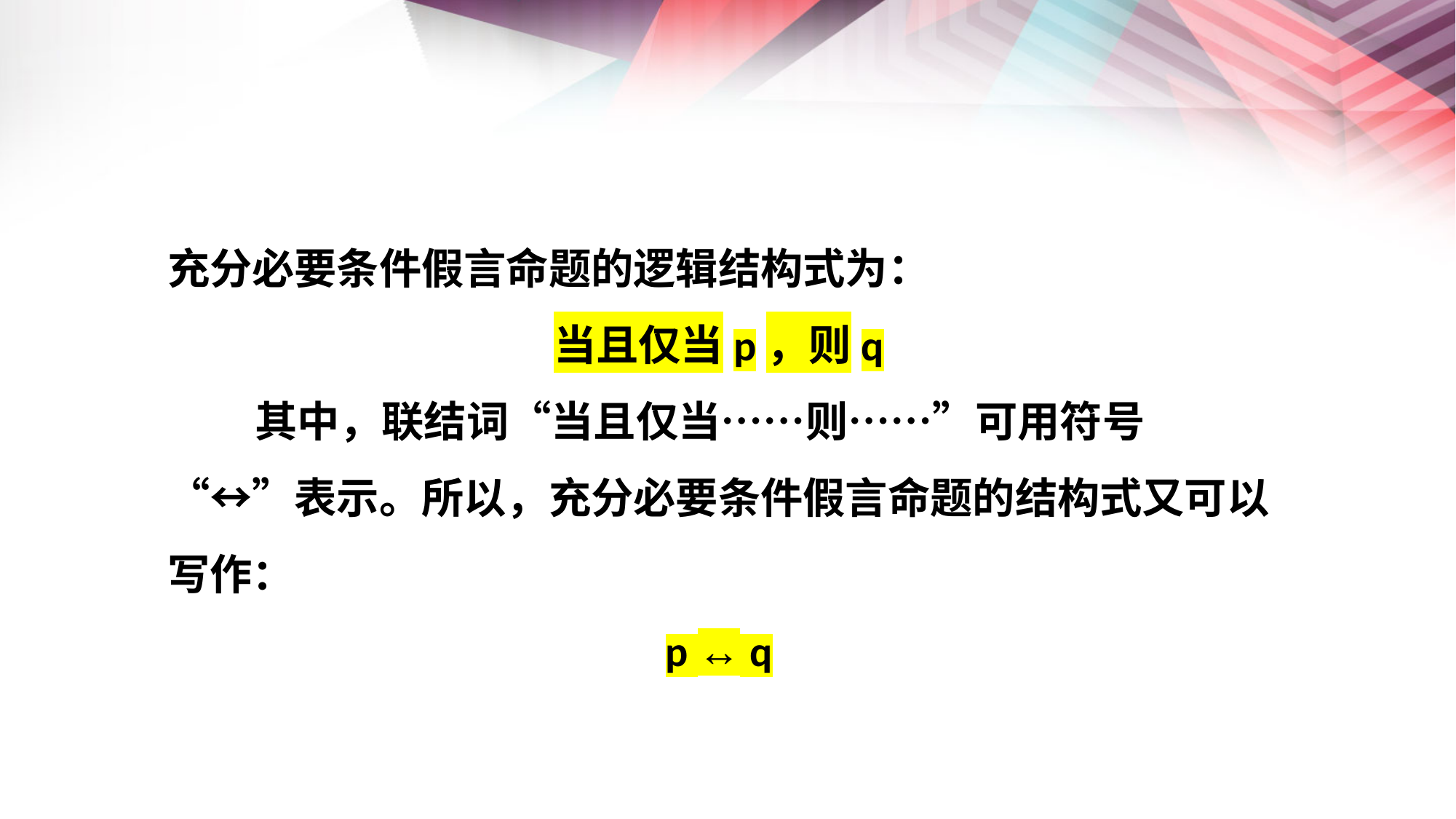

充分必要条件假言命题的逻辑结构式为：
当且仅当p，则q
        其中，联结词“当且仅当……则……”可用符号“↔”表示。所以，充分必要条件假言命题的结构式又可以写作：
p ↔ q